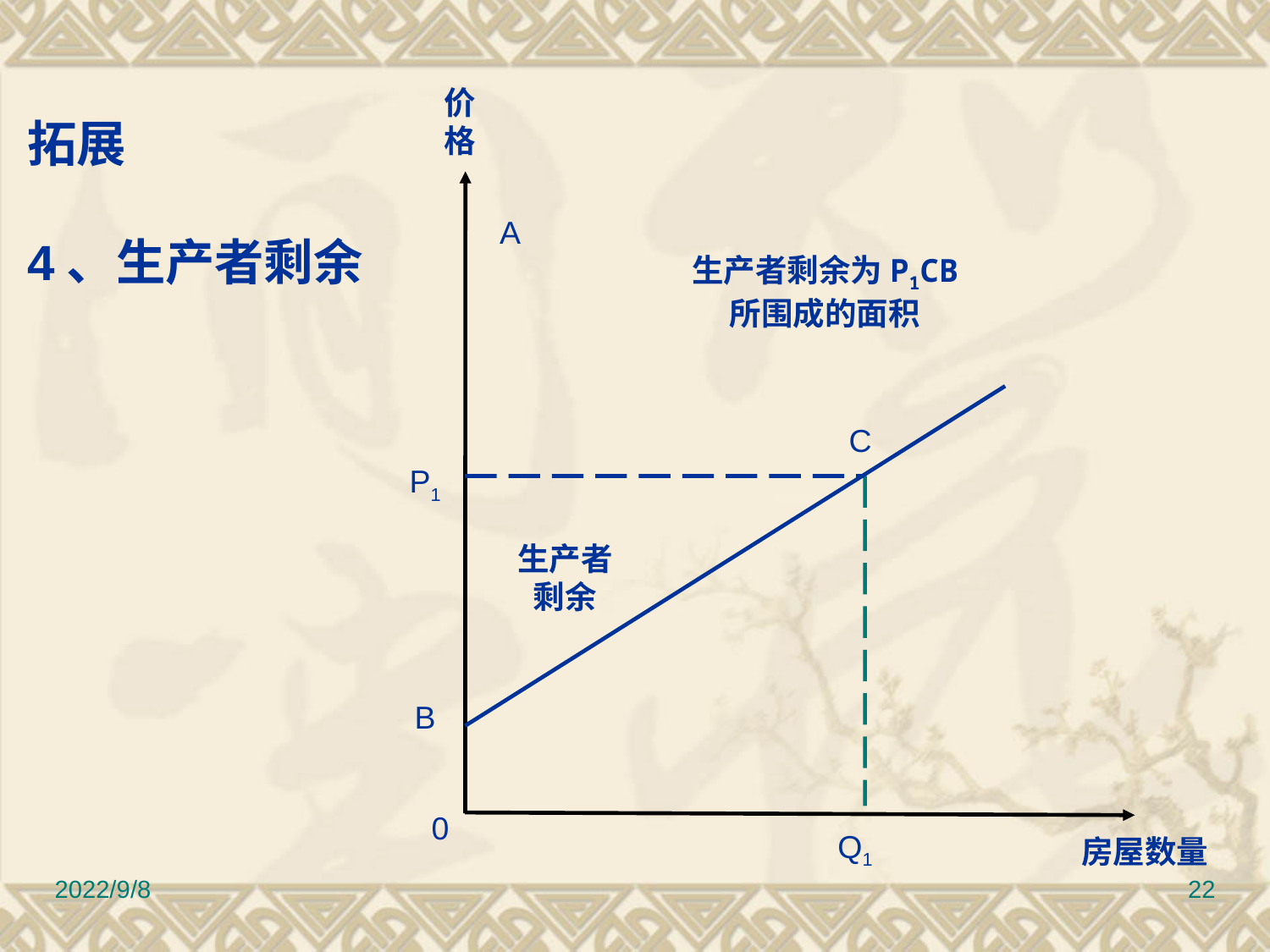

价
格
拓展

4、生产者剩余

A
生产者剩余为P1CB
所围成的面积

C
P1

生产者
剩余
B
0

Q1
房屋数量
2022/9/8
22